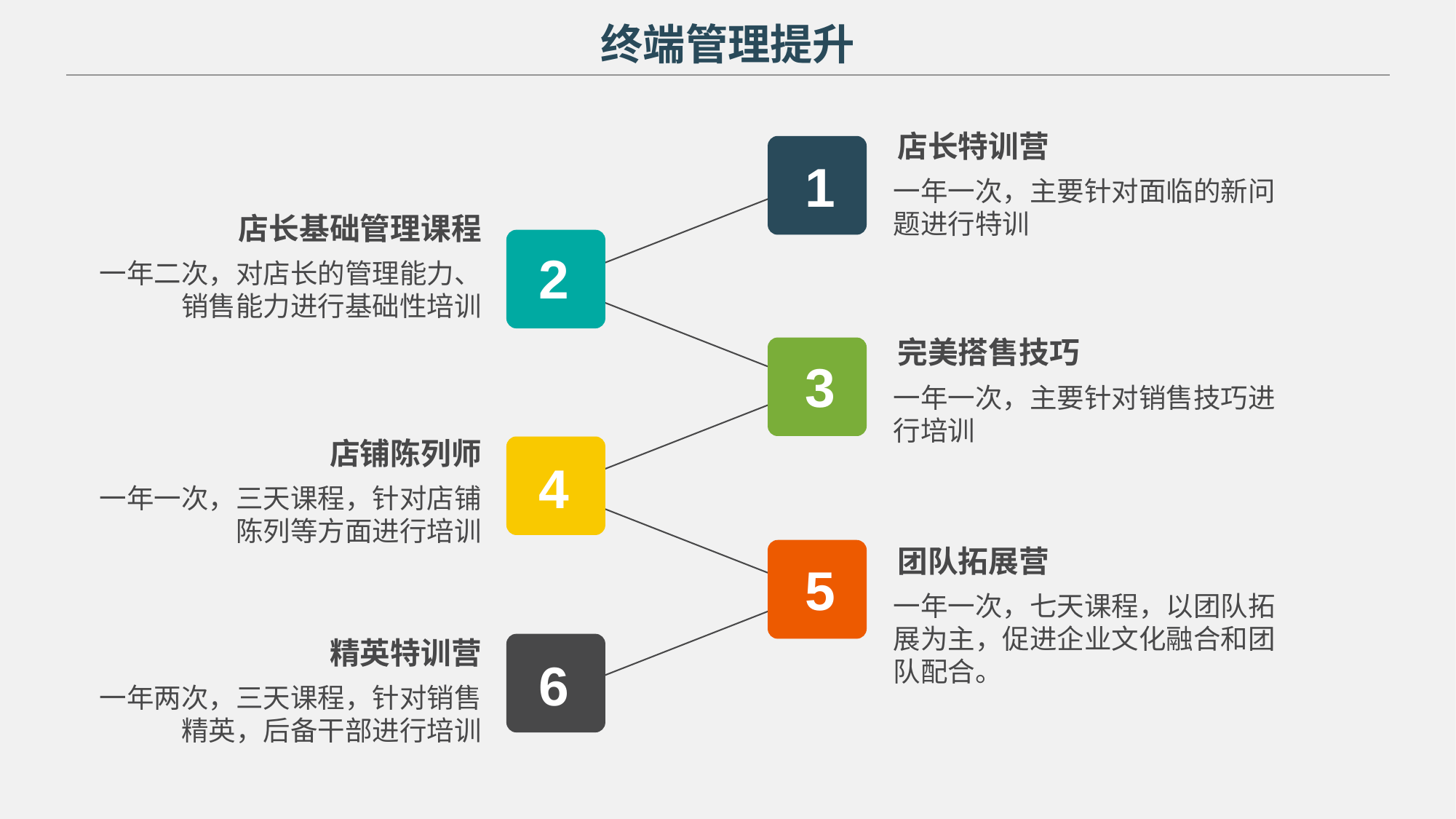

终端管理提升
店长特训营

1
一年一次，主要针对面临的新问题进行特训

店长基础管理课程

2
一年二次，对店长的管理能力、销售能力进行基础性培训

完美搭售技巧

3
一年一次，主要针对销售技巧进行培训

店铺陈列师

4
一年一次，三天课程，针对店铺陈列等方面进行培训

团队拓展营

5
一年一次，七天课程，以团队拓展为主，促进企业文化融合和团队配合。

精英特训营

6
一年两次，三天课程，针对销售精英，后备干部进行培训